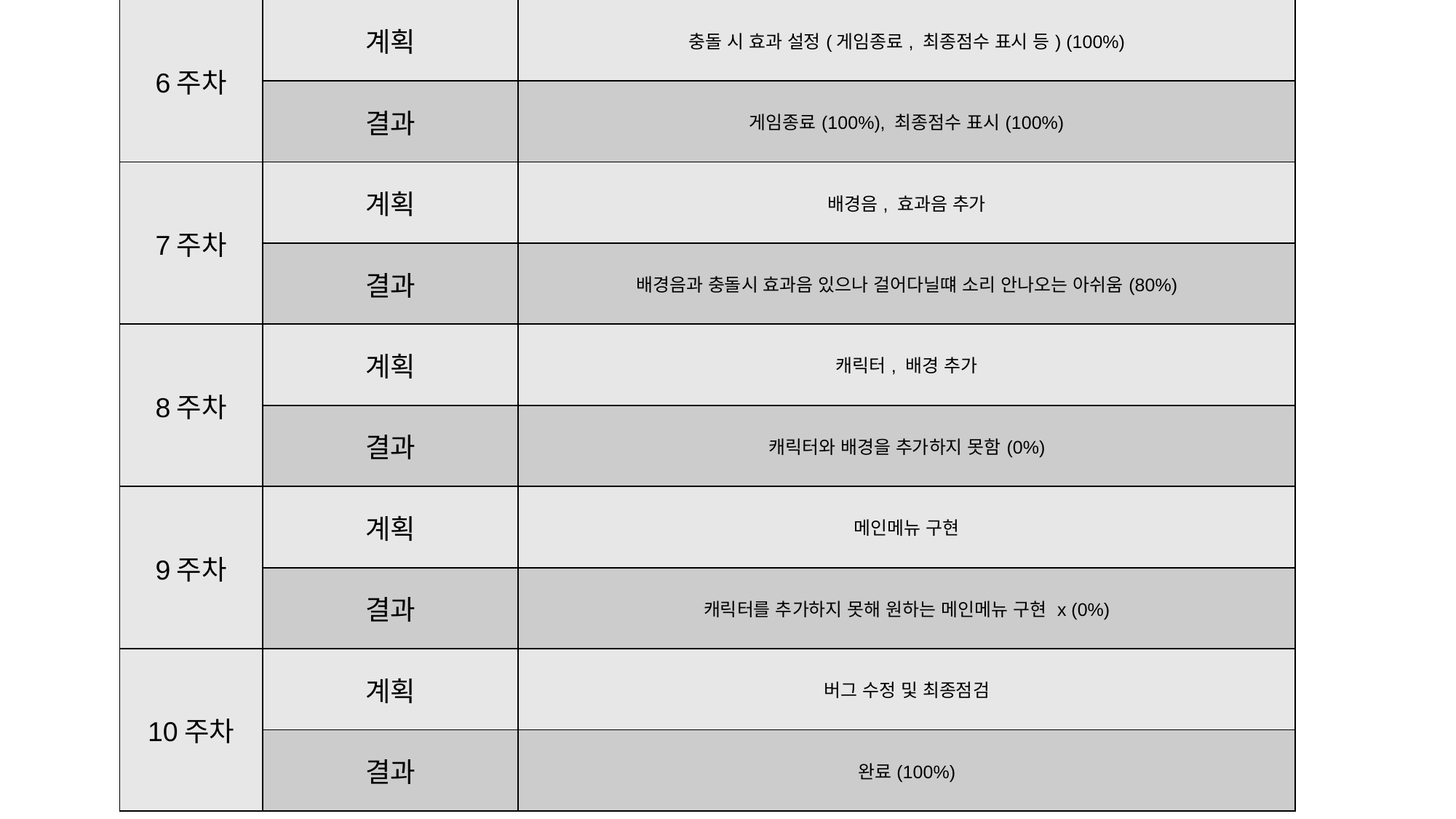

| 1주차 | 계획 | 리소스 수집, 전체적인 구상 |
| --- | --- | --- |
|  | 결과 | 장애물 리소스는 구했으나 캐릭터, 배경 리소스 부족(100%), 전체적인 구상(100%) |
| 2주차 | 계획 | 키보드 입력, 캐릭터 이동 |
|  | 결과 | 키보드에 의해 캐릭터가 상하좌우로 움직임(100%) |
| 3주차 | 계획 | 점수증가, 배경의 이동 |
|  | 결과 | 점수계산은 가능하나 화면에 표시가 안됨(100%), 배경이 위에서 아래로 이동(100%) |
| 4주차 | 계획 | 장애물 설정, 장애물의 이동 |
|  | 결과 | 처음 계획했던 장애물은 모두 구현(100%), 추가적으로 생각했던 장애물들 구현 못해서 아쉬움 |
| 5주차 | 계획 | 캐릭터와 장애물의 충돌 체크 |
|  | 결과 | 충돌체크완료(100%) |
| 6주차 | 계획 | 충돌 시 효과 설정(게임종료, 최종점수 표시 등) (100%) |
|  | 결과 | 게임종료(100%), 최종점수 표시(100%) |
| 7주차 | 계획 | 배경음, 효과음 추가 |
|  | 결과 | 배경음과 충돌시 효과음 있으나 걸어다닐떄 소리 안나오는 아쉬움(80%) |
| 8주차 | 계획 | 캐릭터, 배경 추가 |
|  | 결과 | 캐릭터와 배경을 추가하지 못함(0%) |
| 9주차 | 계획 | 메인메뉴 구현 |
|  | 결과 | 캐릭터를 추가하지 못해 원하는 메인메뉴 구현 x (0%) |
| 10주차 | 계획 | 버그 수정 및 최종점검 |
|  | 결과 | 완료(100%) |
#